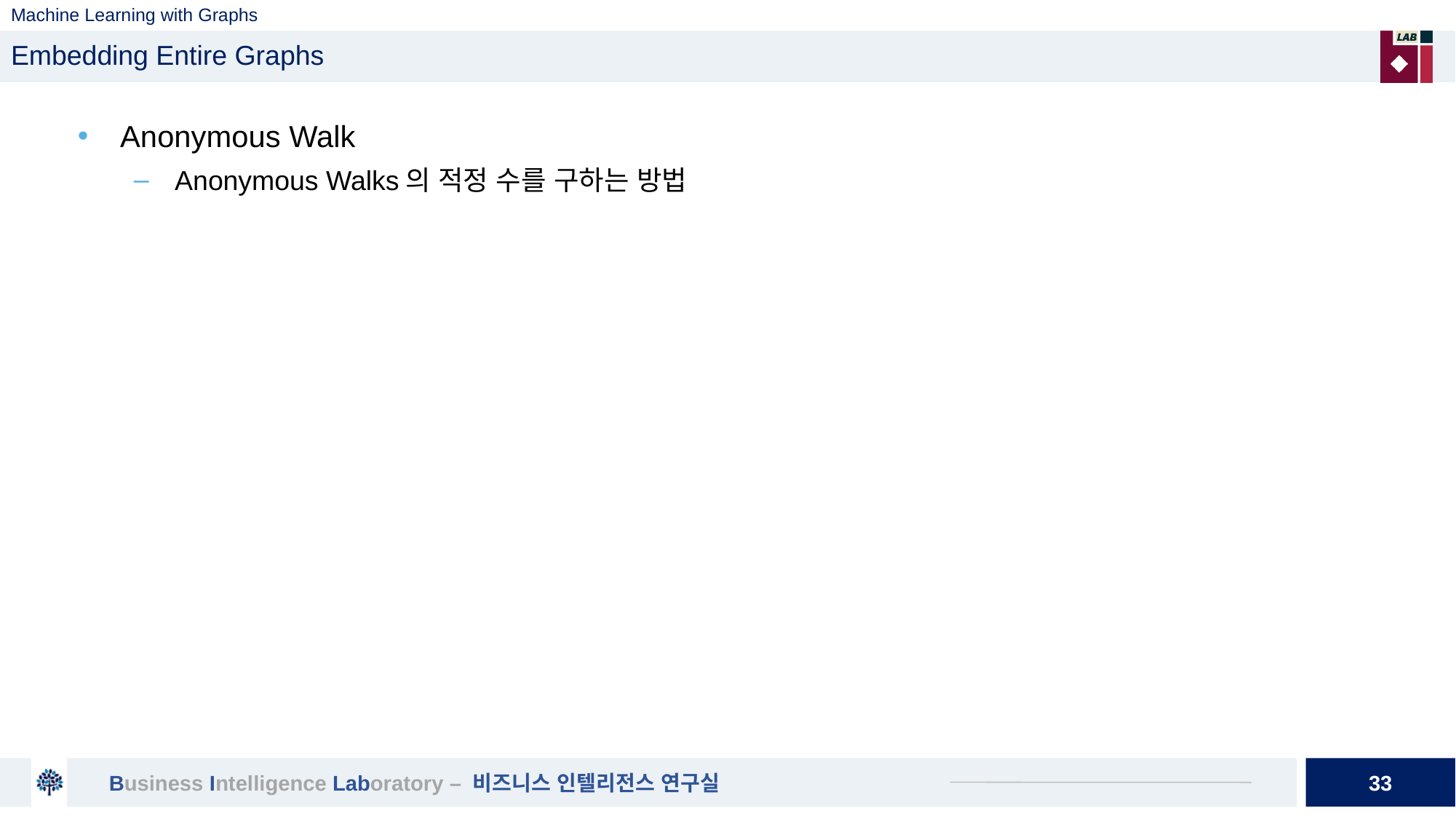

# Machine Learning with Graphs
Embedding Entire Graphs
Anonymous Walk
Anonymous Walks의 적정 수를 구하는 방법
33